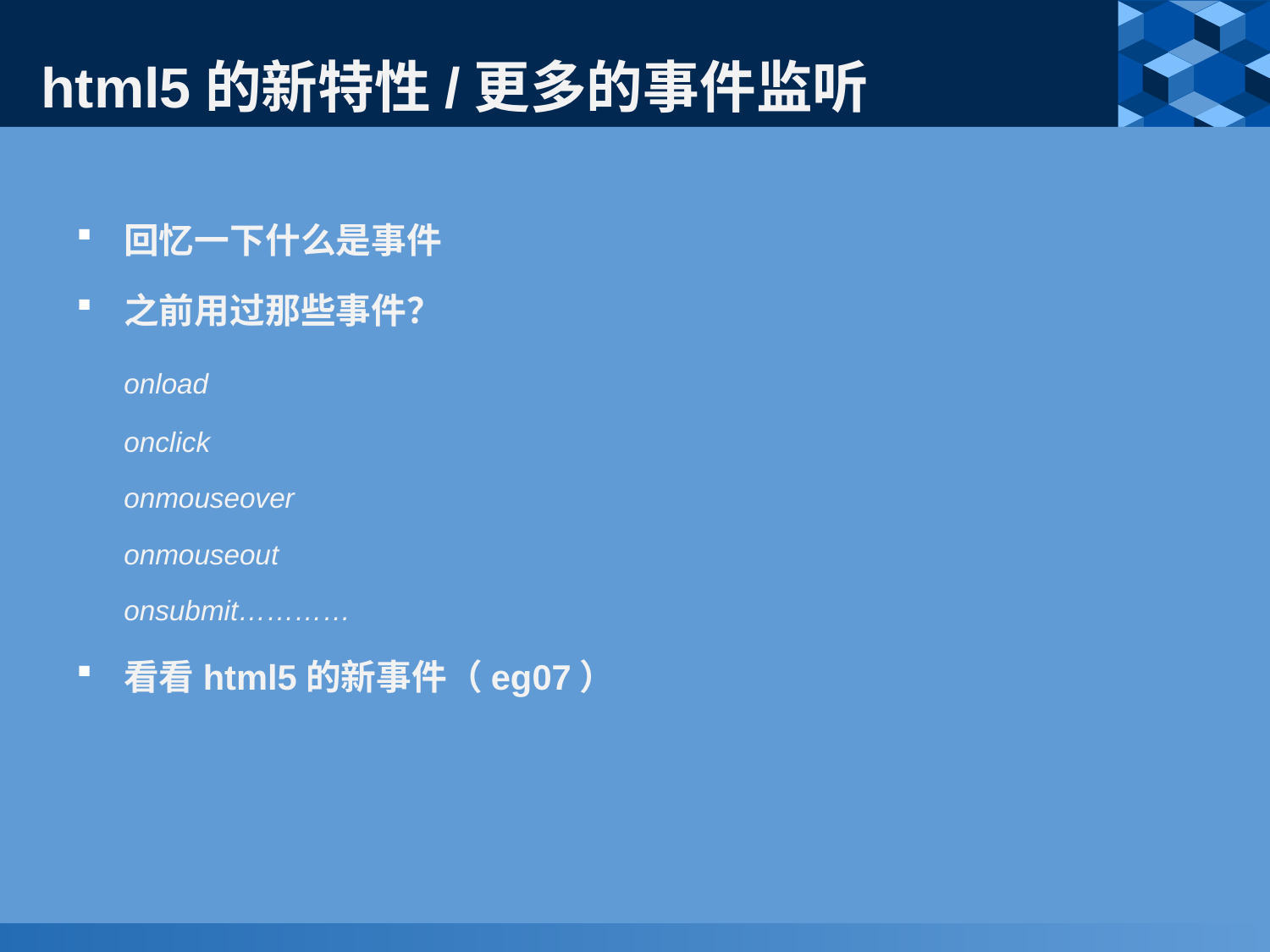

# html5的新特性/更多的事件监听
回忆一下什么是事件
之前用过那些事件？
	onload
	onclick
	onmouseover
	onmouseout
	onsubmit…………
看看html5的新事件（eg07）